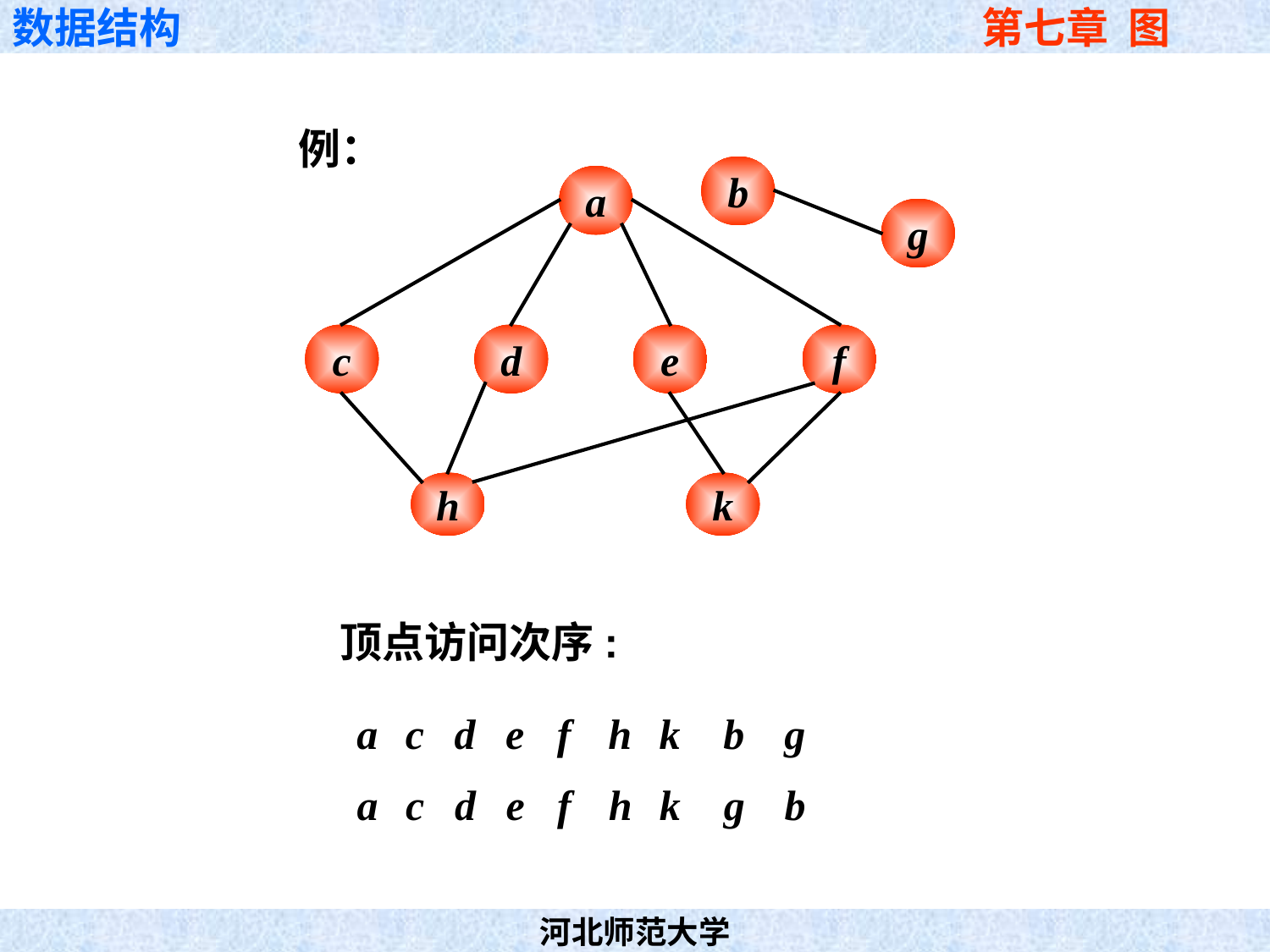

例：
b
a
g
c
d
e
f
h
k
顶点访问次序:
a
c
d
e
f
h
k
b
g
a
c
d
e
f
h
k
g
b